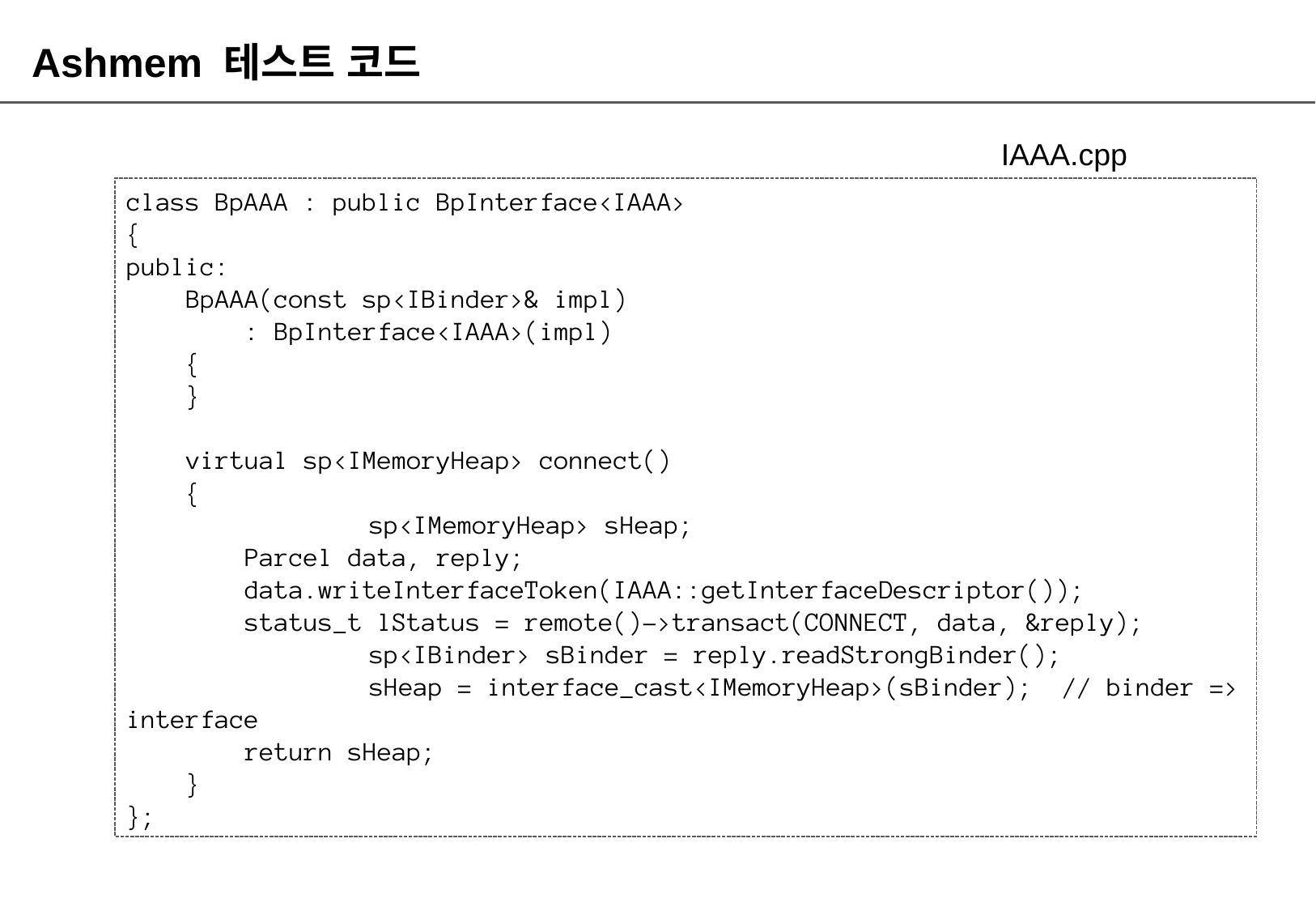

# Ashmem 테스트 코드
IAAA.cpp
class BpAAA : public BpInterface<IAAA>
{
public:
    BpAAA(const sp<IBinder>& impl)
        : BpInterface<IAAA>(impl)
    {
    }

    virtual sp<IMemoryHeap> connect()
    {
		sp<IMemoryHeap> sHeap;
        Parcel data, reply;
        data.writeInterfaceToken(IAAA::getInterfaceDescriptor());
        status_t lStatus = remote()->transact(CONNECT, data, &reply);
		sp<IBinder> sBinder = reply.readStrongBinder();
		sHeap = interface_cast<IMemoryHeap>(sBinder);  // binder => interface
        return sHeap;
    }
};